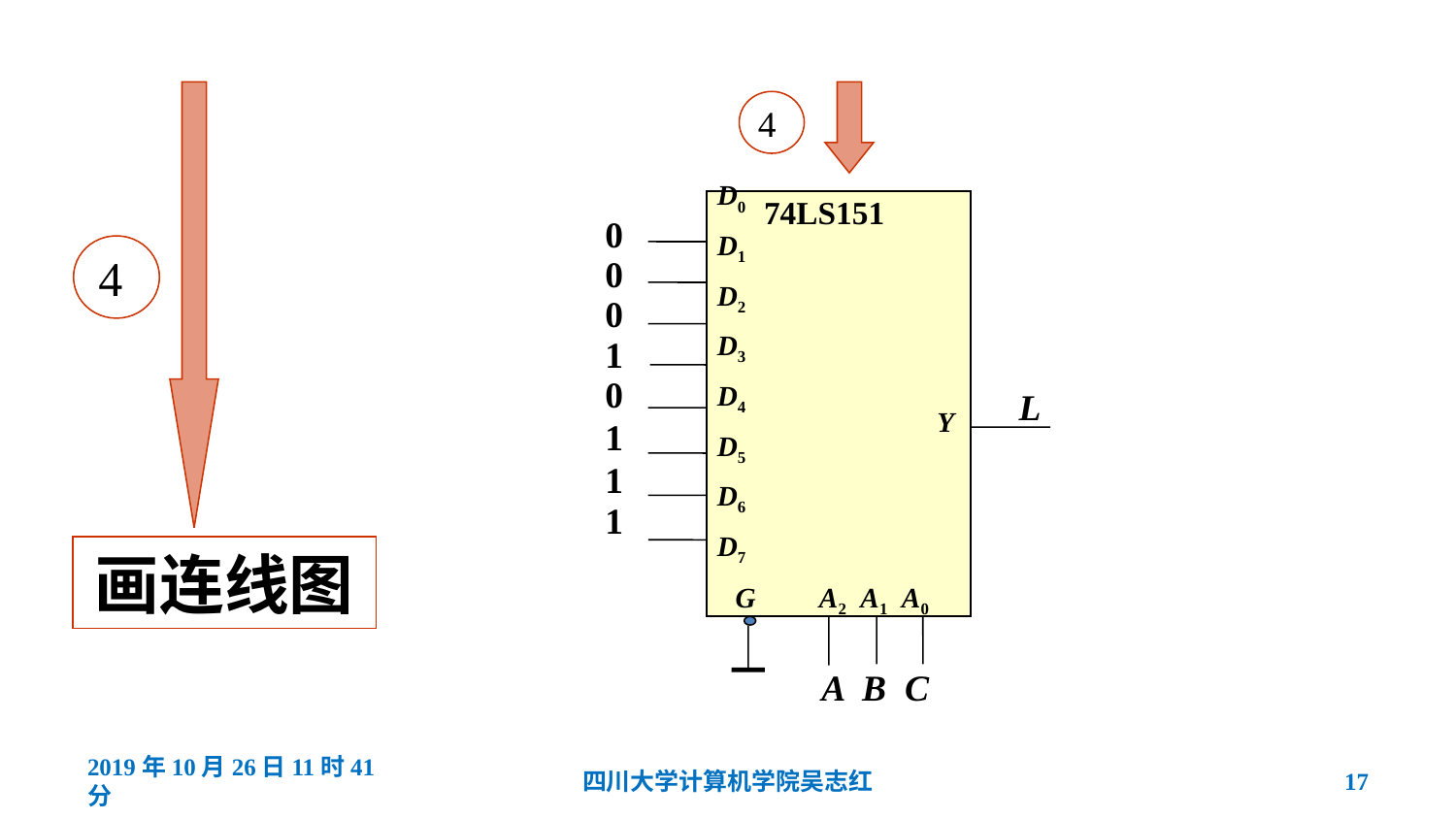

4

74LS151

D0
D1
D2
D3
D4
D5
D6
D7
D0
D1
D2
D3
D4
D5
D6
D7

L
Y

G         A2  A1  A0

A  B  C
0
0
0
1
0
1
1
1
 4

画连线图
2019年10月26日11时41分
四川大学计算机学院吴志红
17